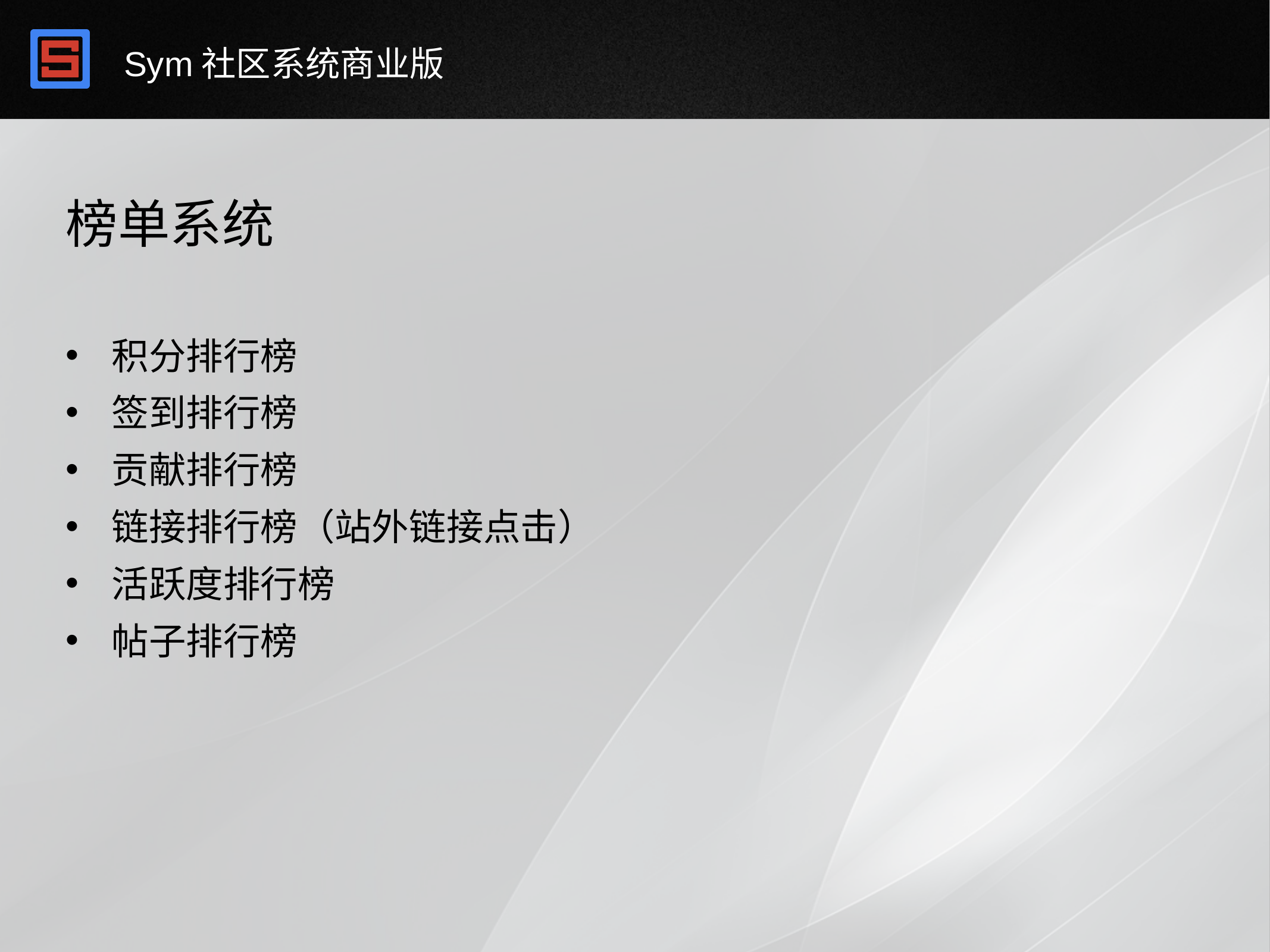

# 榜单系统
积分排行榜
签到排行榜
贡献排行榜
链接排行榜（站外链接点击）
活跃度排行榜
帖子排行榜